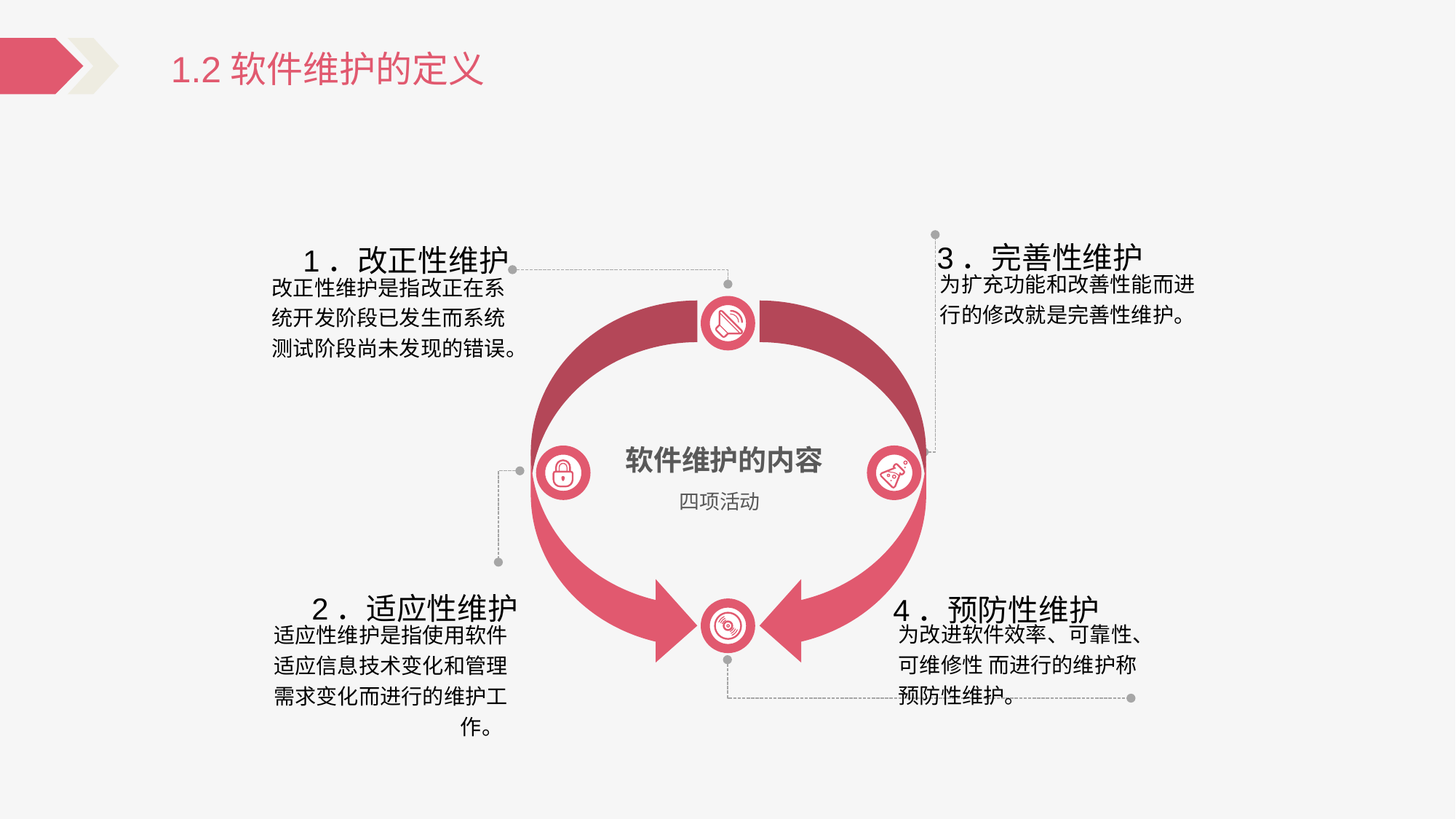

1.2软件维护的定义

3．完善性维护
为扩充功能和改善性能而进行的修改就是完善性维护。

1．改正性维护
改正性维护是指改正在系统开发阶段已发生而系统测试阶段尚未发现的错误。

软件维护的内容

四项活动

2．适应性维护
适应性维护是指使用软件适应信息技术变化和管理需求变化而进行的维护工作。
4．预防性维护
为改进软件效率、可靠性、可维修性 而进行的维护称预防性维护。